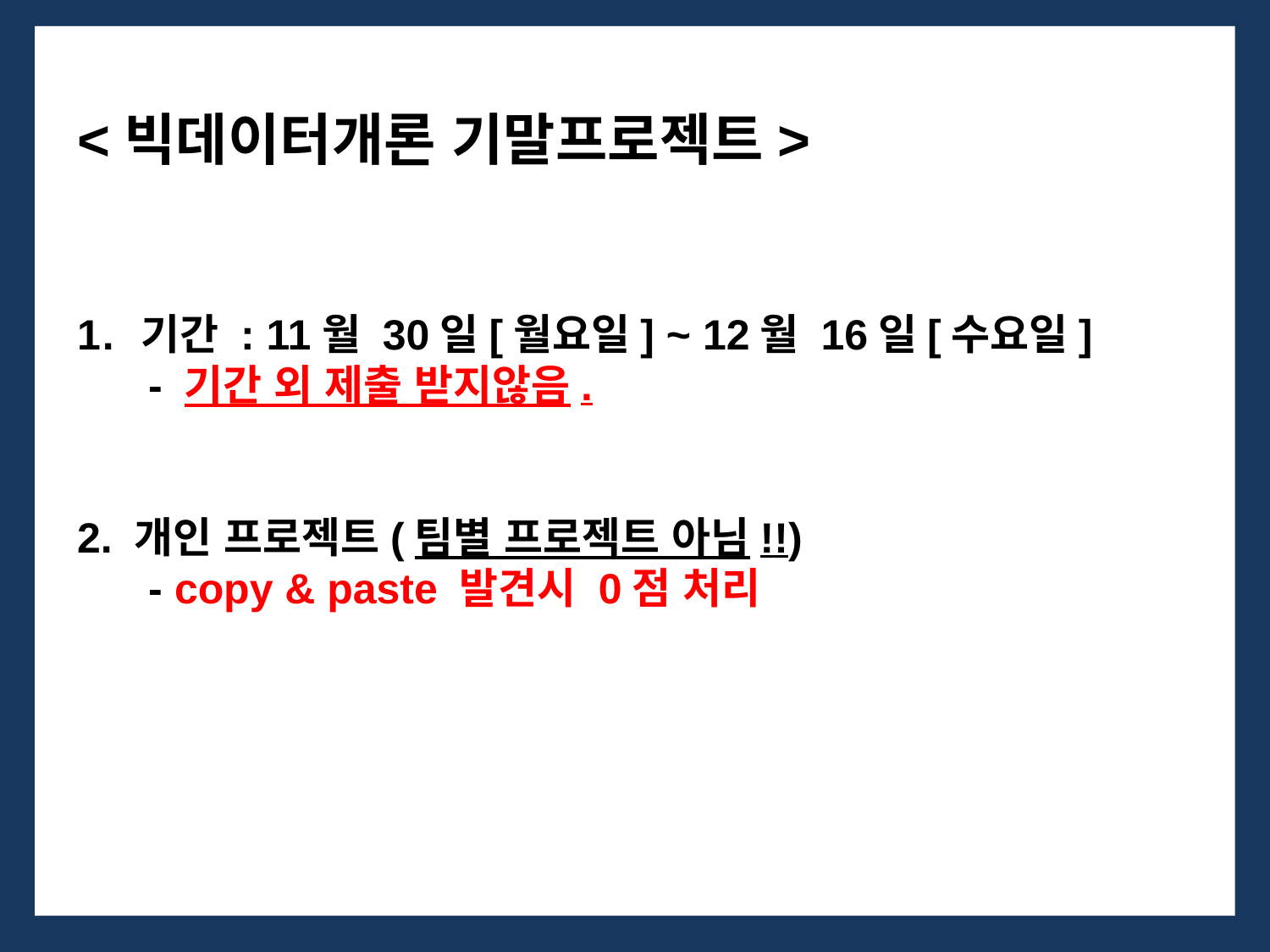

<빅데이터개론 기말프로젝트>

기간 : 11월 30일[월요일] ~ 12월 16일[수요일]
      - 기간 외 제출 받지않음.

2. 개인 프로젝트(팀별 프로젝트 아님!!)
      - copy & paste 발견시 0점 처리